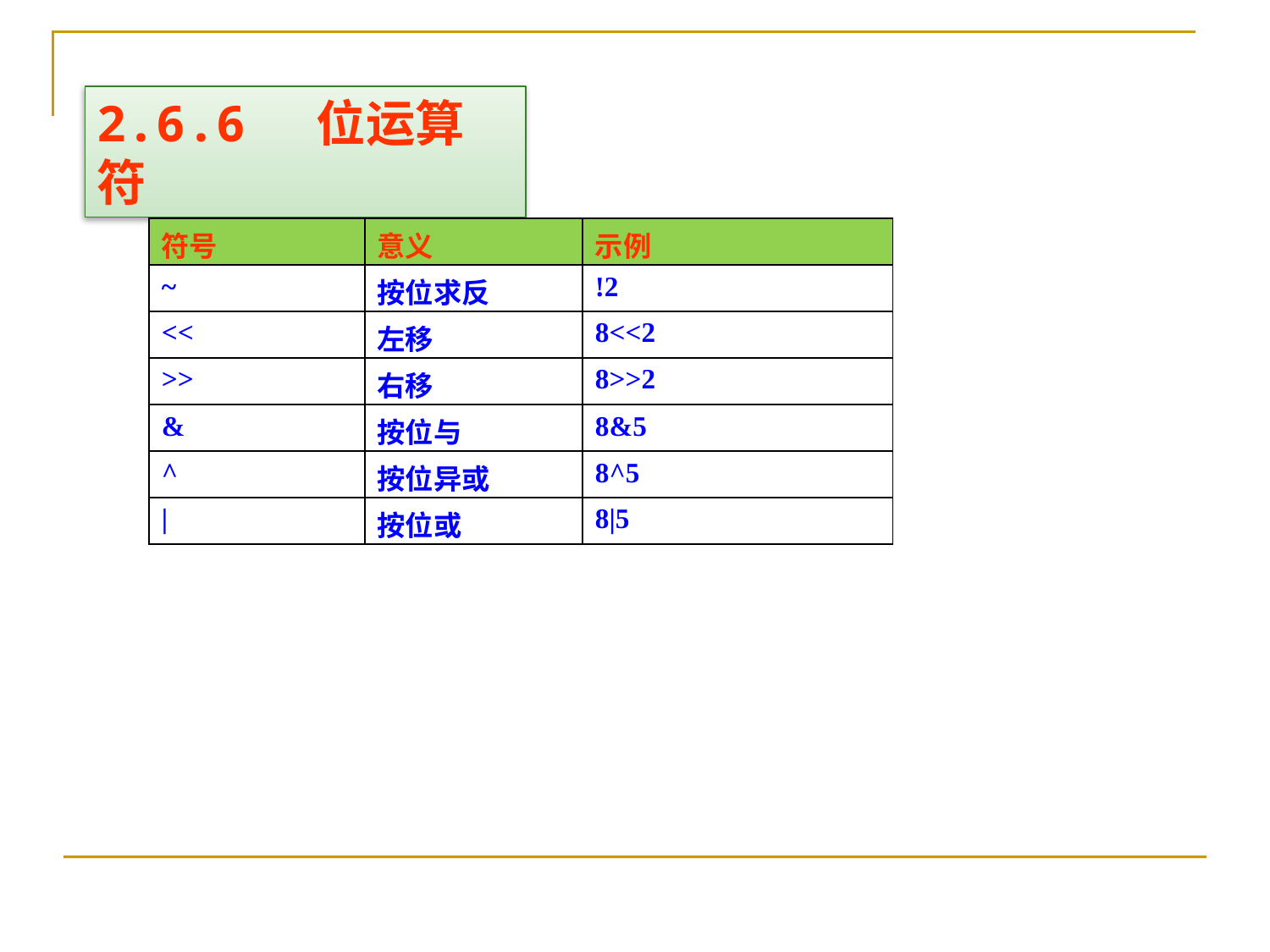

2.6.6  位运算符
| 符号 | 意义 | 示例 |
| --- | --- | --- |
| ~ | 按位求反 | !2 |
| << | 左移 | 8<<2 |
| >> | 右移 | 8>>2 |
| & | 按位与 | 8&5 |
| ^ | 按位异或 | 8^5 |
| | | 按位或 | 8|5 |